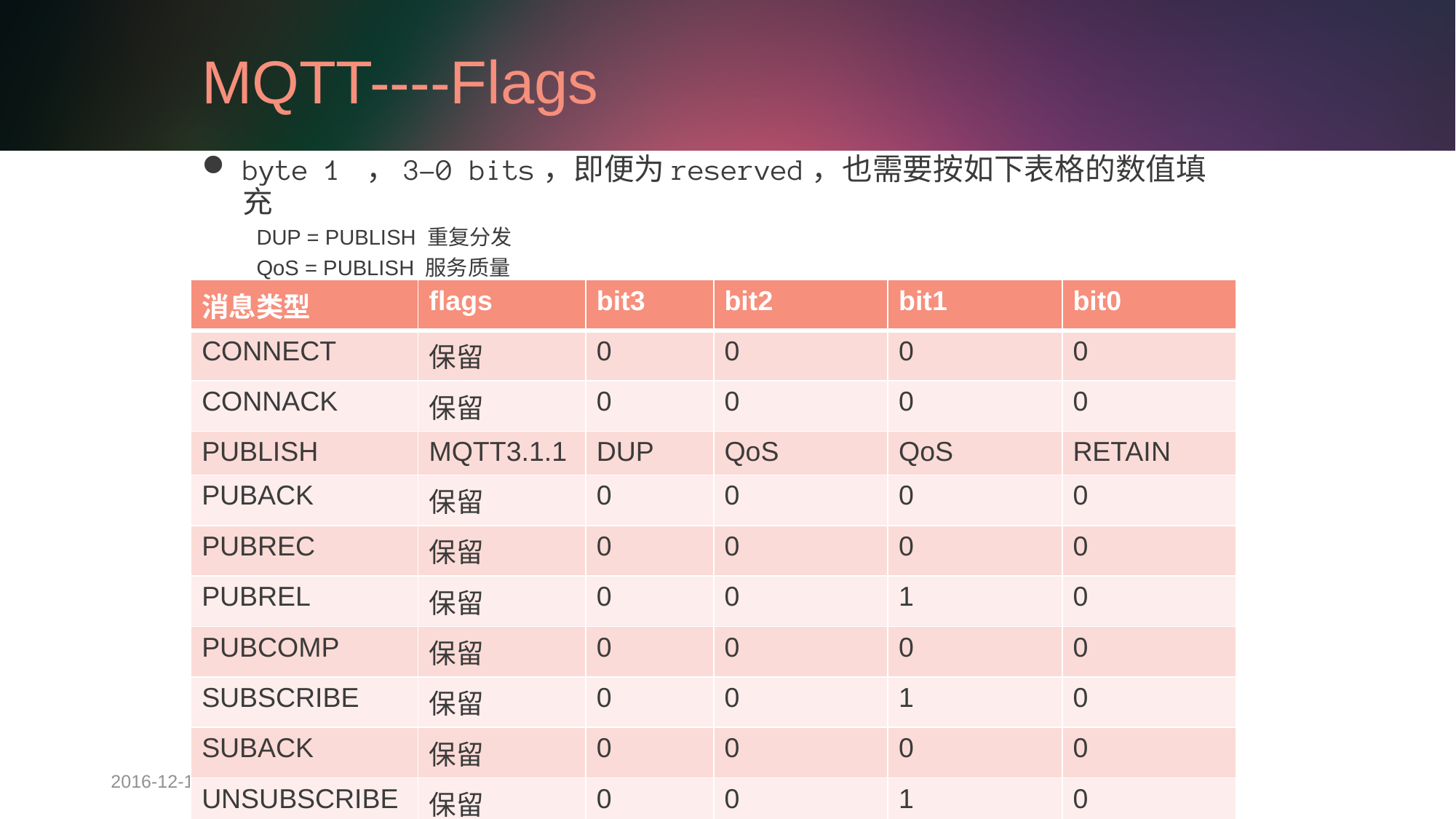

# MQTT----Flags
byte 1 ，3-0 bits，即便为reserved，也需要按如下表格的数值填充
DUP = PUBLISH 重复分发
QoS = PUBLISH 服务质量
RETAIN = PUBLISH 留存标识
| 消息类型 | flags | bit3 | bit2 | bit1 | bit0 |
| --- | --- | --- | --- | --- | --- |
| CONNECT | 保留 | 0 | 0 | 0 | 0 |
| CONNACK | 保留 | 0 | 0 | 0 | 0 |
| PUBLISH | MQTT3.1.1 | DUP | QoS | QoS | RETAIN |
| PUBACK | 保留 | 0 | 0 | 0 | 0 |
| PUBREC | 保留 | 0 | 0 | 0 | 0 |
| PUBREL | 保留 | 0 | 0 | 1 | 0 |
| PUBCOMP | 保留 | 0 | 0 | 0 | 0 |
| SUBSCRIBE | 保留 | 0 | 0 | 1 | 0 |
| SUBACK | 保留 | 0 | 0 | 0 | 0 |
| UNSUBSCRIBE | 保留 | 0 | 0 | 1 | 0 |
| UNSUBACK | 保留 | 0 | 0 | 0 | 0 |
| PINGREQ | 保留 | 0 | 0 | 0 | 0 |
| PINGRESP | 保留 | 0 | 0 | 0 | 0 |
| DISCONNECT | 保留 | 0 | 0 | 0 | 0 |
2016-12-14
Mu,Yang
11